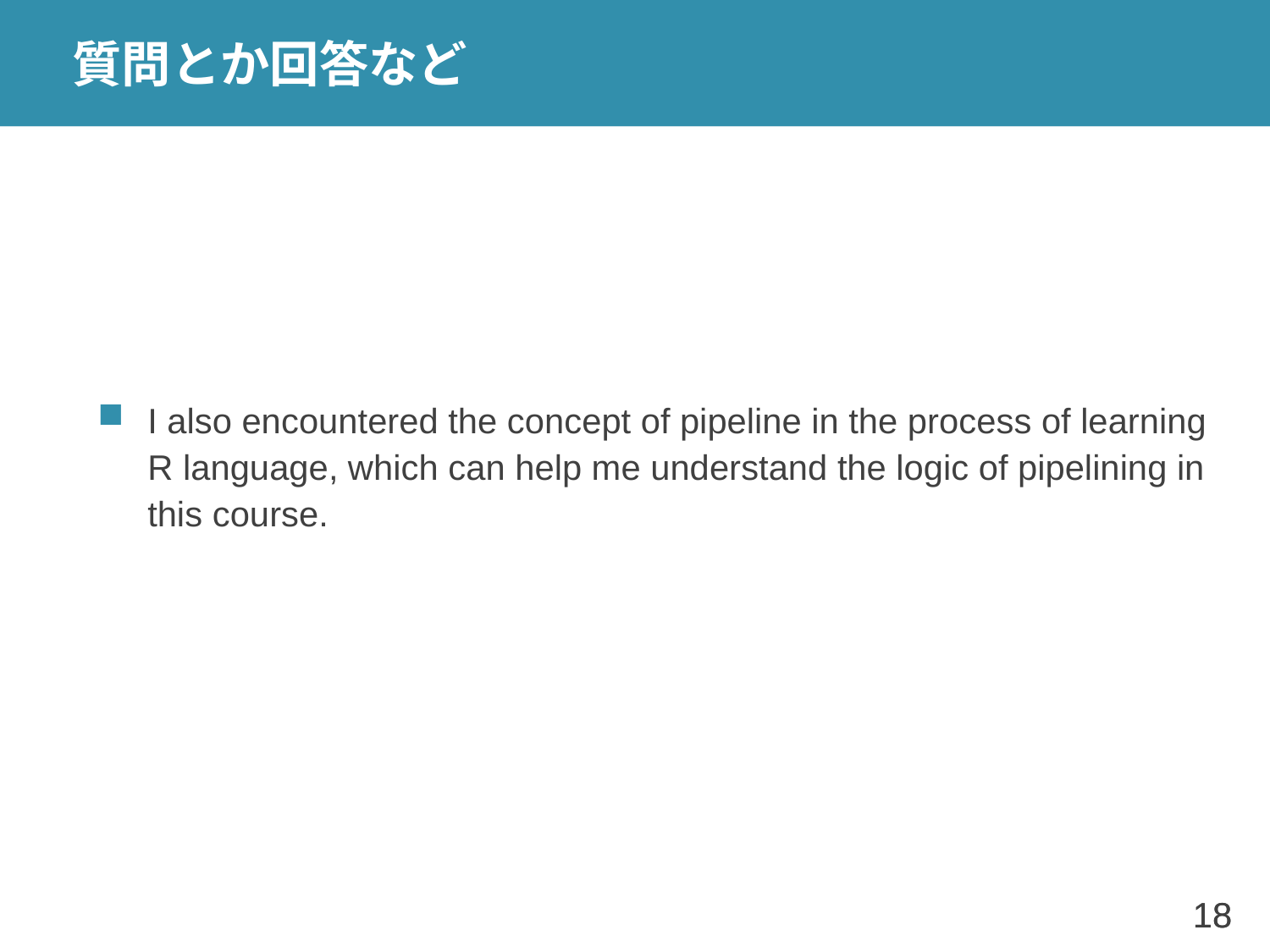

# 質問とか回答など
I also encountered the concept of pipeline in the process of learning R language, which can help me understand the logic of pipelining in this course.